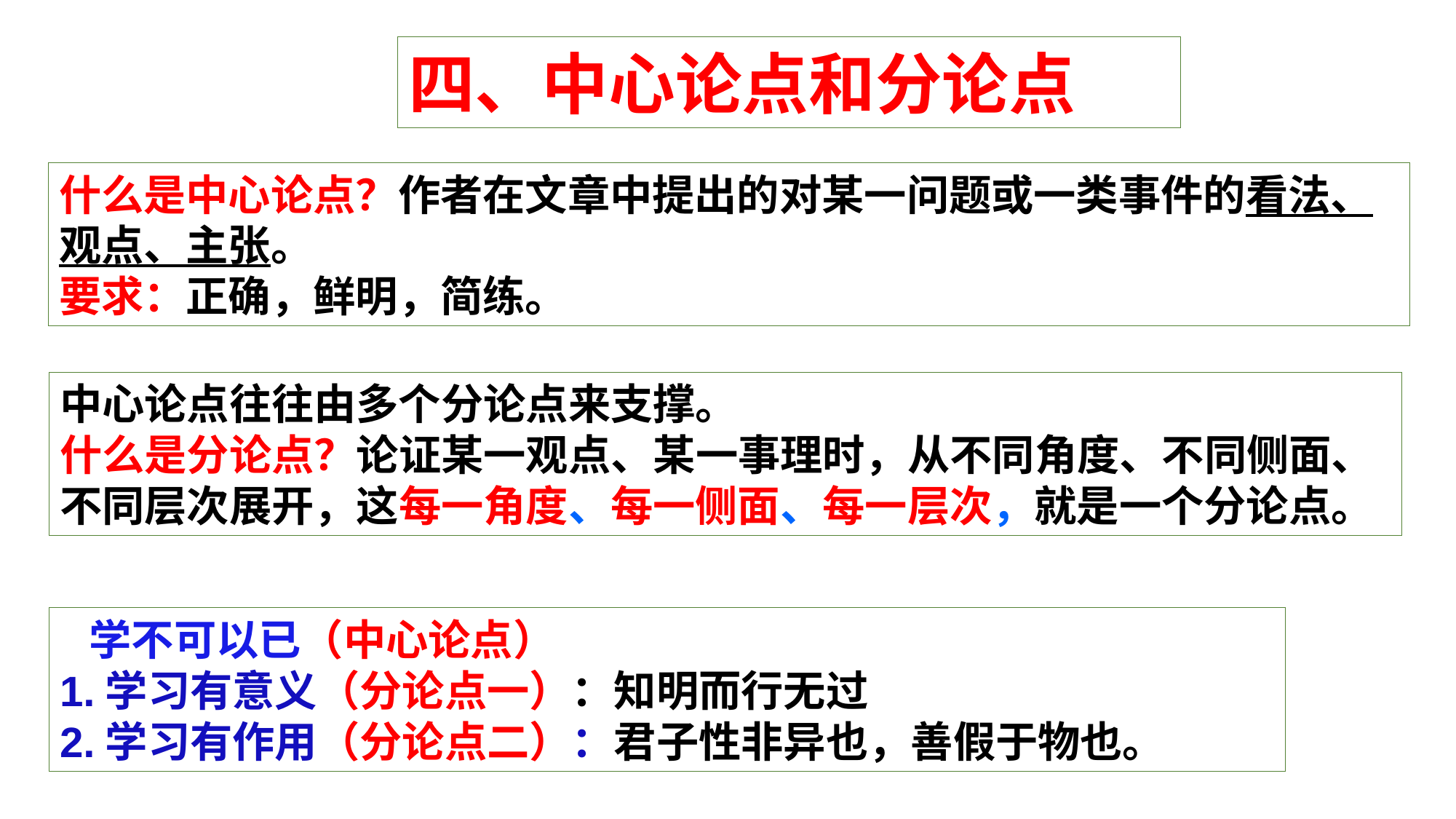

四、中心论点和分论点
什么是中心论点？作者在文章中提出的对某一问题或一类事件的看法、观点、主张。
要求：正确，鲜明，简练。
中心论点往往由多个分论点来支撑。
什么是分论点？论证某一观点、某一事理时，从不同角度、不同侧面、不同层次展开，这每一角度、每一侧面、每一层次，就是一个分论点。
  学不可以已（中心论点）
1.学习有意义（分论点一）：知明而行无过
2.学习有作用（分论点二）：君子性非异也，善假于物也。